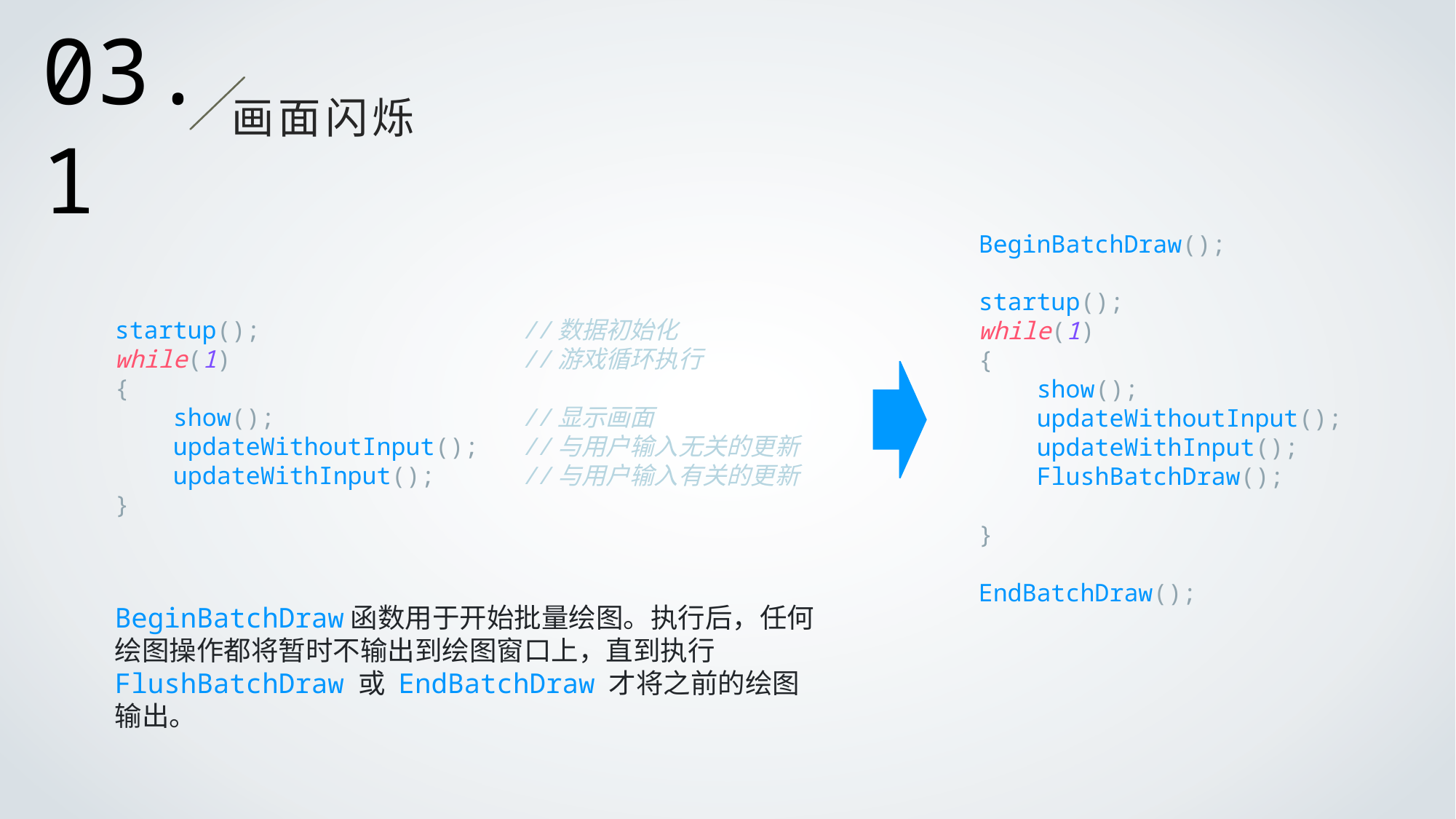

03.1
画面闪烁
BeginBatchDraw();
startup();
while(1)
{
    show();
    updateWithoutInput();
    updateWithInput();
    FlushBatchDraw();
}
EndBatchDraw();
startup();                  //数据初始化
while(1)                    //游戏循环执行
{
    show();                 //显示画面
    updateWithoutInput();   //与用户输入无关的更新
    updateWithInput();      //与用户输入有关的更新
}

BeginBatchDraw函数用于开始批量绘图。执行后，任何绘图操作都将暂时不输出到绘图窗口上，直到执行 FlushBatchDraw 或 EndBatchDraw 才将之前的绘图输出。